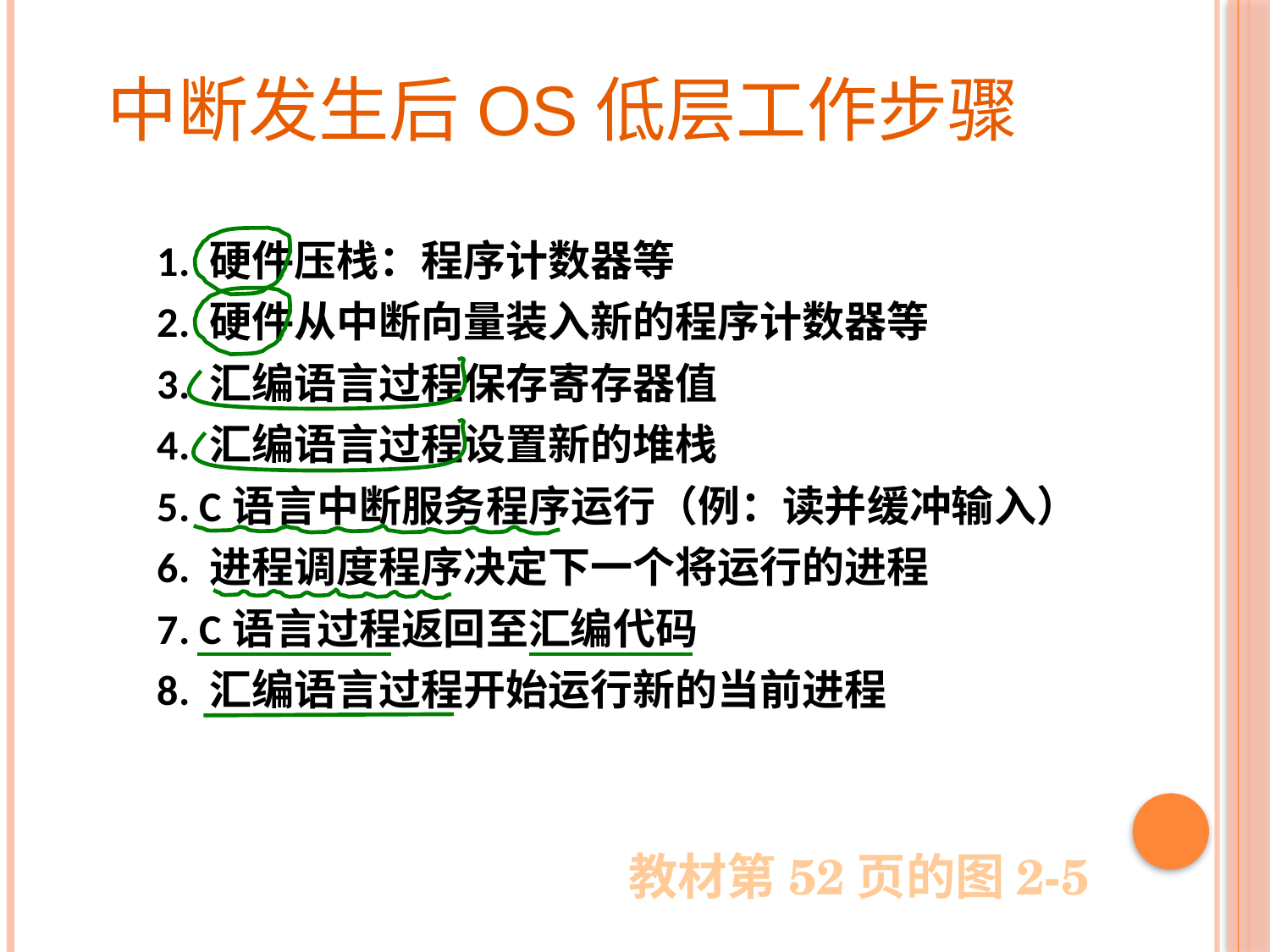

# 中断发生后OS低层工作步骤
1. 硬件压栈：程序计数器等
2. 硬件从中断向量装入新的程序计数器等
3. 汇编语言过程保存寄存器值
4. 汇编语言过程设置新的堆栈
5. C语言中断服务程序运行（例：读并缓冲输入）
6. 进程调度程序决定下一个将运行的进程
7. C语言过程返回至汇编代码
8. 汇编语言过程开始运行新的当前进程

教材第52页的图2-5